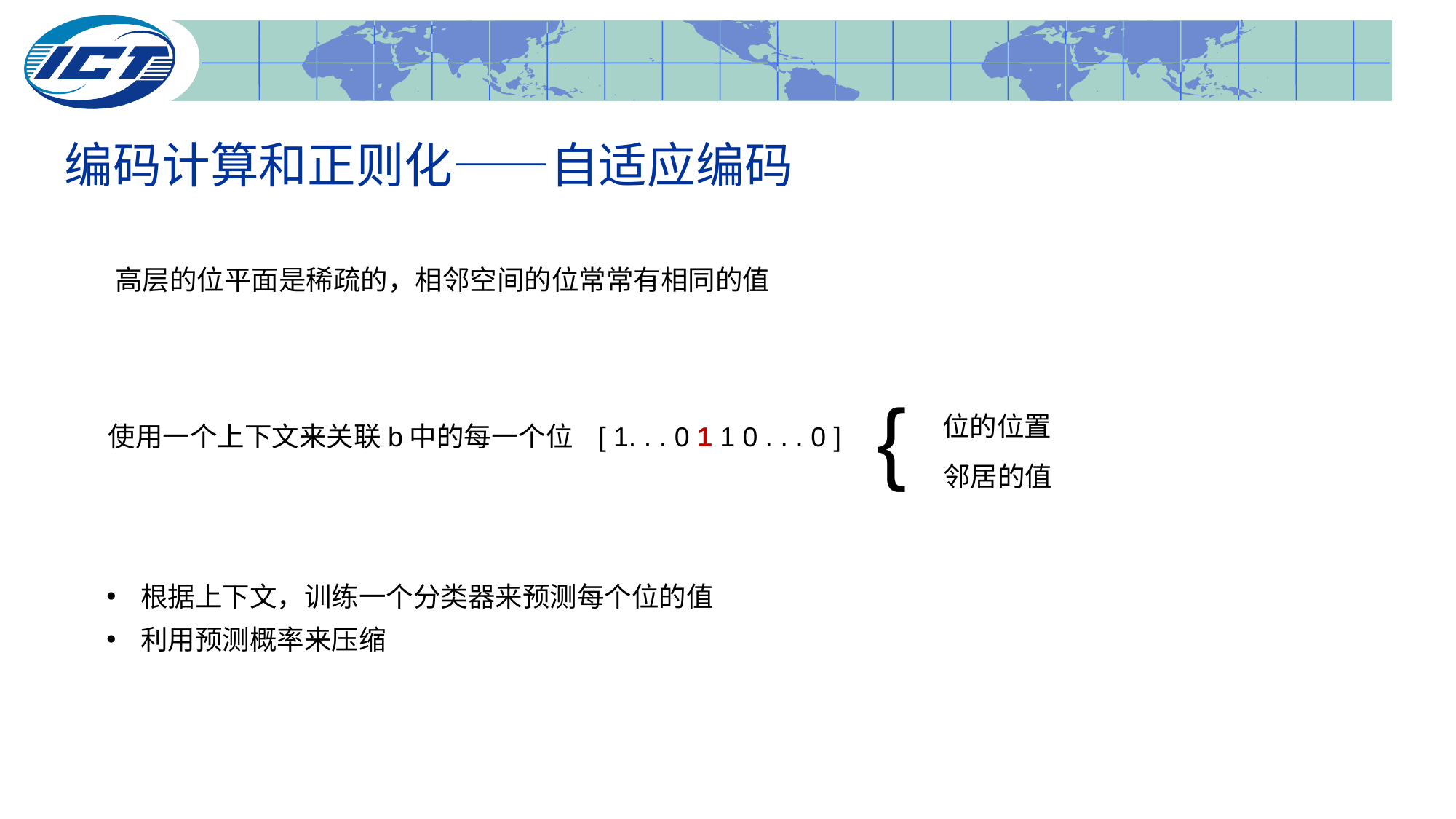

# 编码计算和正则化——自适应编码
高层的位平面是稀疏的，相邻空间的位常常有相同的值
{
位的位置
使用一个上下文来关联b中的每一个位   [ 1. . . 0 1 1 0 . . . 0 ]
邻居的值
根据上下文，训练一个分类器来预测每个位的值
利用预测概率来压缩
10